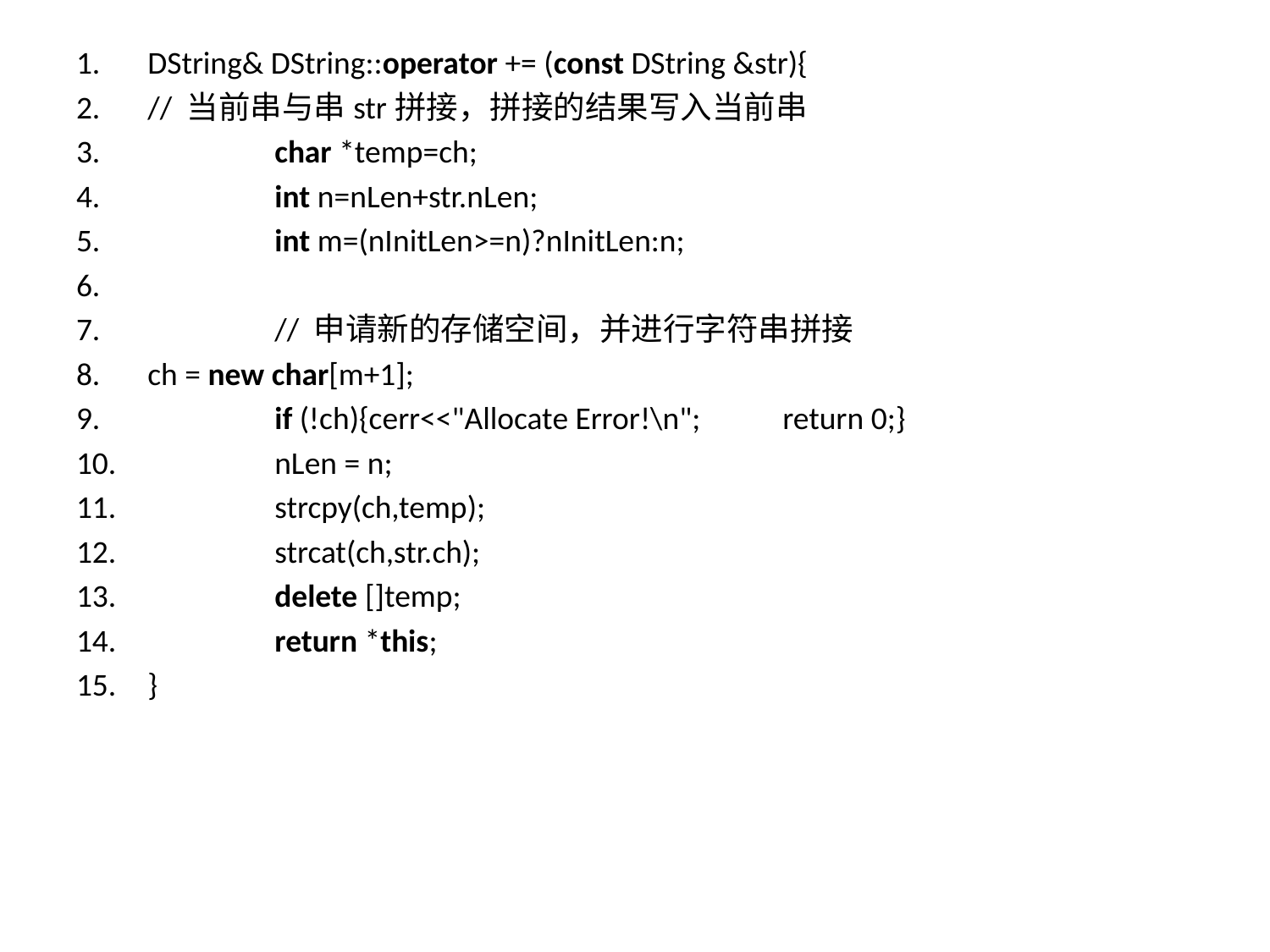

DString& DString::operator += (const DString &str){
// 当前串与串str拼接，拼接的结果写入当前串
	char *temp=ch;
	int n=nLen+str.nLen;
	int m=(nInitLen>=n)?nInitLen:n;

	// 申请新的存储空间，并进行字符串拼接
ch = new char[m+1];
	if (!ch){cerr<<"Allocate Error!\n";	return 0;}
	nLen = n;
	strcpy(ch,temp);
	strcat(ch,str.ch);
	delete []temp;
	return *this;
}

#